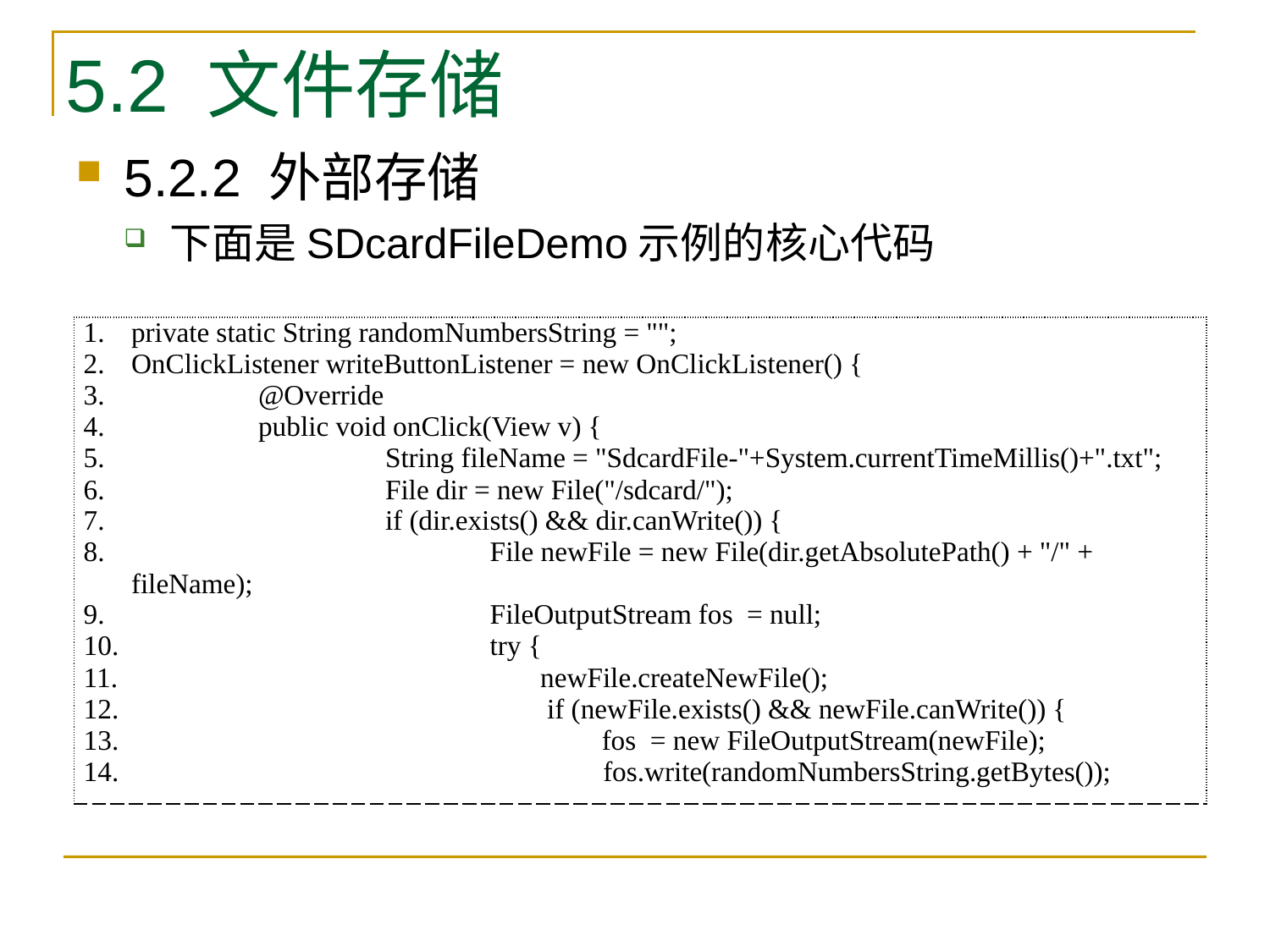

# 5.2 文件存储
5.2.2 外部存储
下面是SDcardFileDemo示例的核心代码

| private static String randomNumbersString = ""; OnClickListener writeButtonListener = new OnClickListener() { @Override public void onClick(View v) { String fileName = "SdcardFile-"+System.currentTimeMillis()+".txt"; File dir = new File("/sdcard/"); if (dir.exists() && dir.canWrite()) { File newFile = new File(dir.getAbsolutePath() + "/" + fileName); FileOutputStream fos = null; try { newFile.createNewFile(); if (newFile.exists() && newFile.canWrite()) { fos = new FileOutputStream(newFile); fos.write(randomNumbersString.getBytes()); |
| --- |